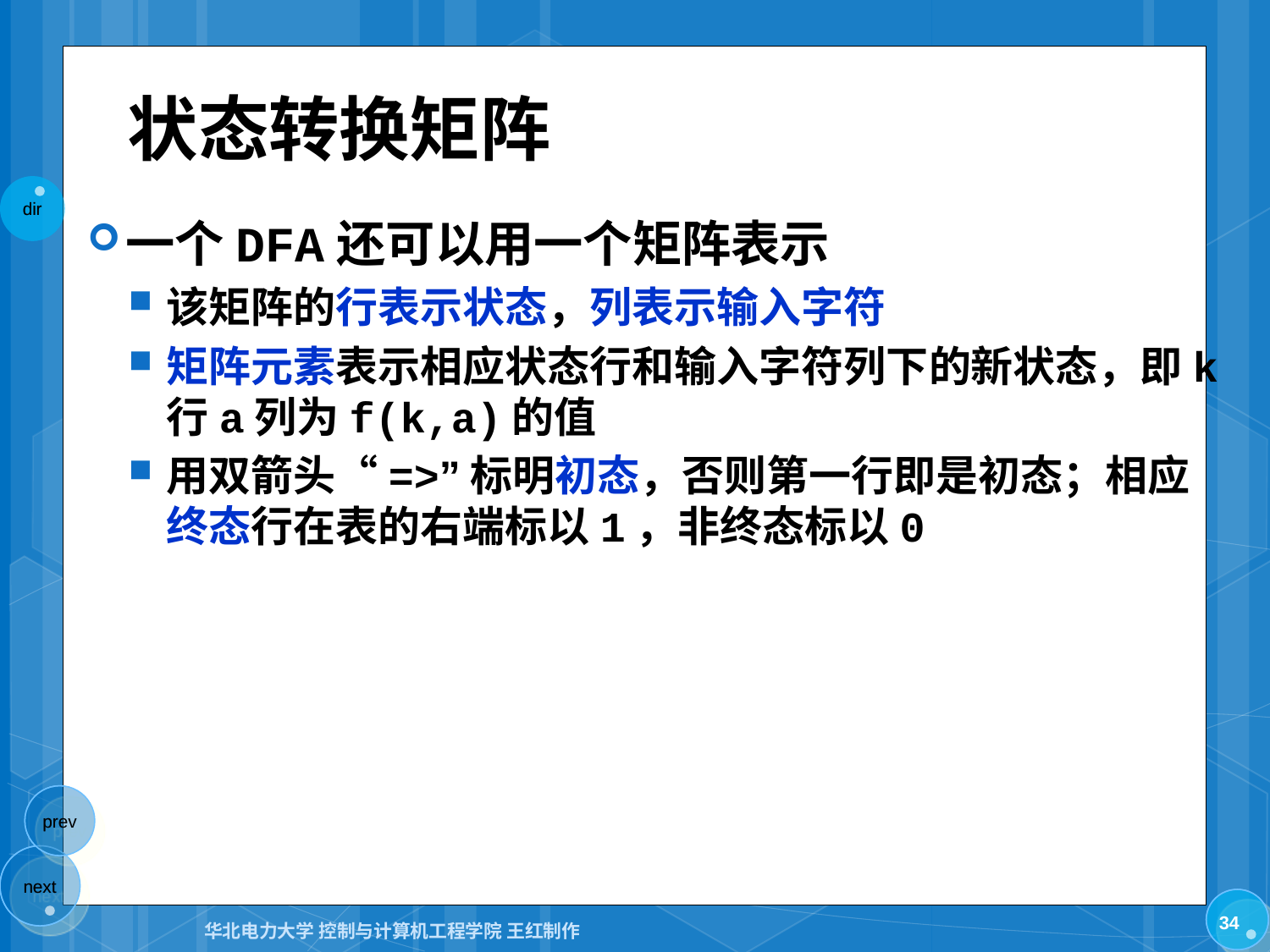

# 状态转换矩阵
一个DFA还可以用一个矩阵表示
该矩阵的行表示状态，列表示输入字符
矩阵元素表示相应状态行和输入字符列下的新状态，即k行a列为f(k,a)的值
用双箭头“=>”标明初态，否则第一行即是初态；相应终态行在表的右端标以1，非终态标以0
34
华北电力大学 控制与计算机工程学院 王红制作